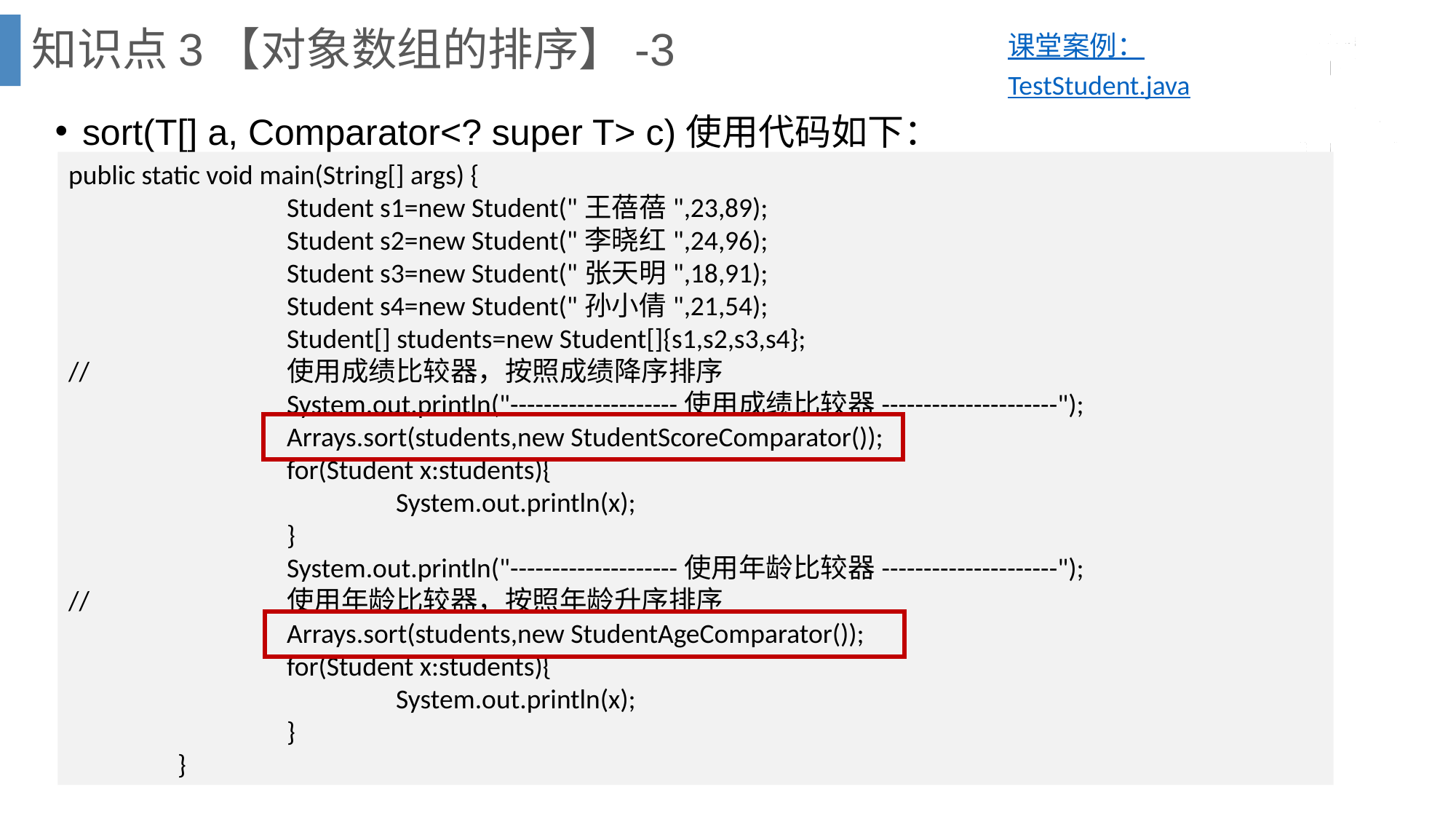

知识点3【对象数组的排序】-3
课堂案例：
TestStudent.java
sort(T[] a, Comparator<? super T> c)使用代码如下：

public static void main(String[] args) {
		Student s1=new Student("王蓓蓓",23,89);
		Student s2=new Student("李晓红",24,96);
		Student s3=new Student("张天明",18,91);
		Student s4=new Student("孙小倩",21,54);
		Student[] students=new Student[]{s1,s2,s3,s4};
//		使用成绩比较器，按照成绩降序排序
		System.out.println("--------------------使用成绩比较器---------------------");
		Arrays.sort(students,new StudentScoreComparator());
		for(Student x:students){
			System.out.println(x);
		}
		System.out.println("--------------------使用年龄比较器---------------------");
//		使用年龄比较器，按照年龄升序排序
		Arrays.sort(students,new StudentAgeComparator());
		for(Student x:students){
			System.out.println(x);
		}
	}